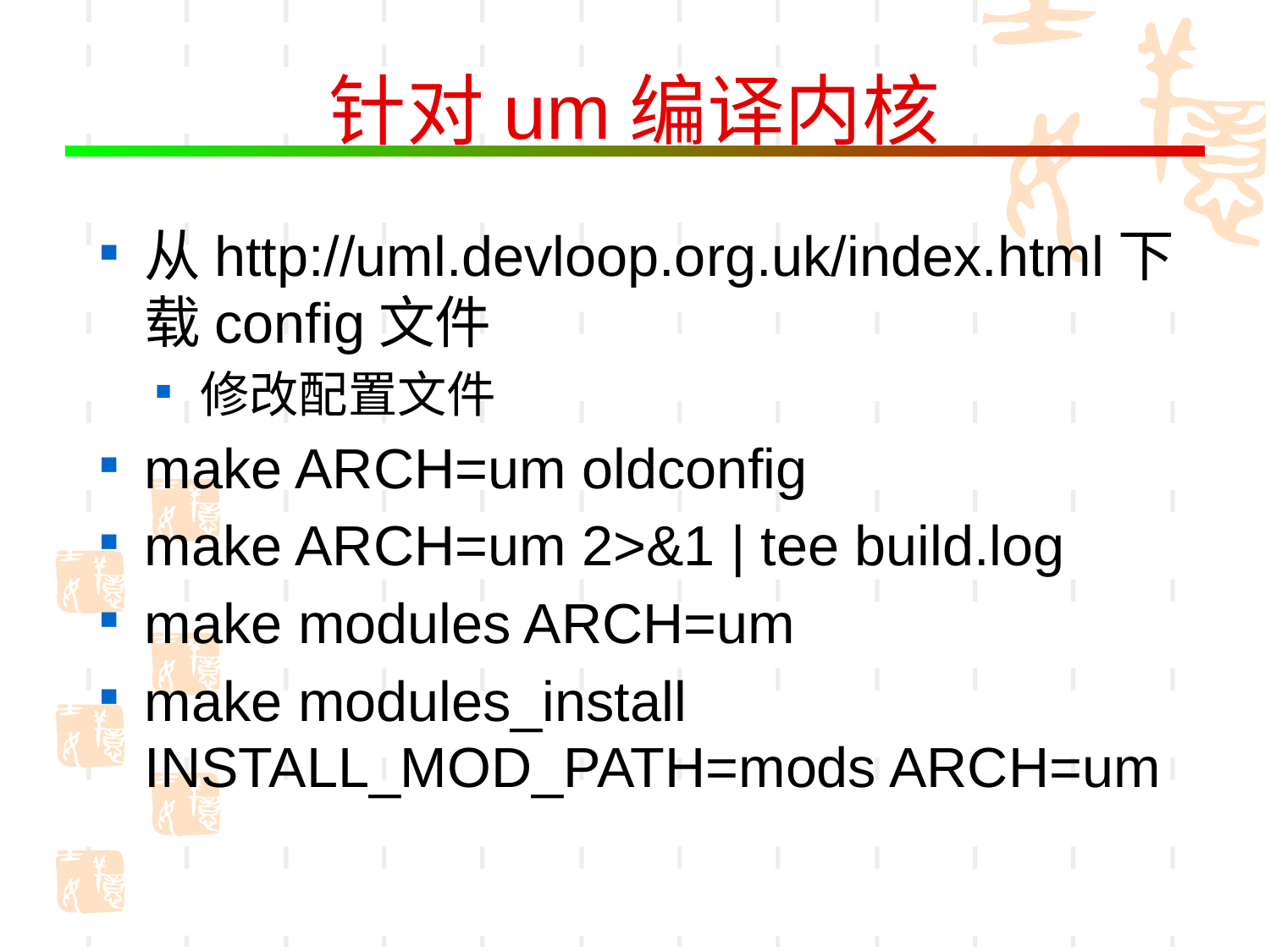

# 针对um编译内核
从http://uml.devloop.org.uk/index.html下载config文件
修改配置文件
make ARCH=um oldconfig
make ARCH=um 2>&1 | tee build.log
make modules ARCH=um
make modules_install INSTALL_MOD_PATH=mods ARCH=um